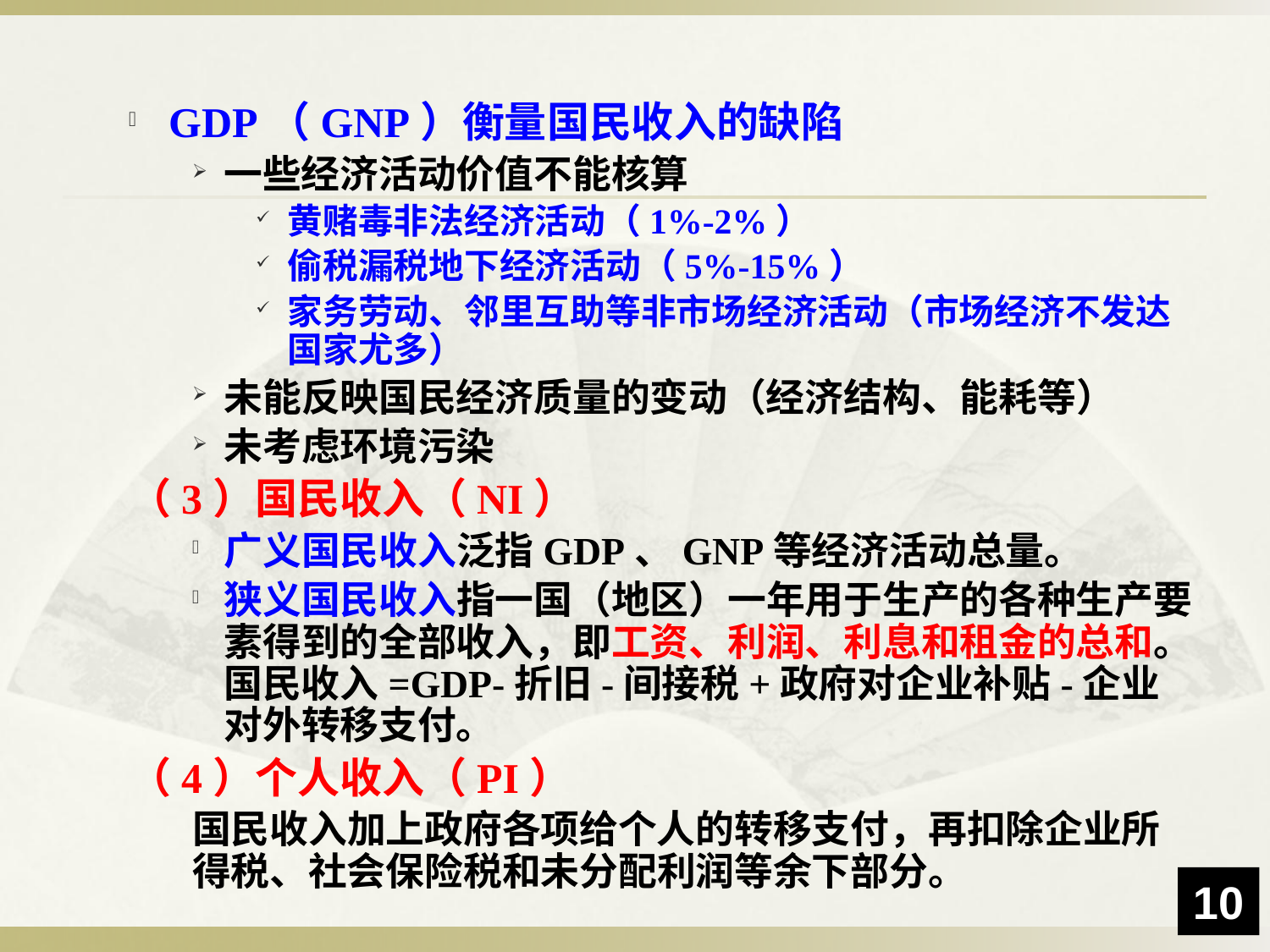

GDP（GNP）衡量国民收入的缺陷
一些经济活动价值不能核算
黄赌毒非法经济活动（1%-2%）
偷税漏税地下经济活动（5%-15%）
家务劳动、邻里互助等非市场经济活动（市场经济不发达国家尤多）
未能反映国民经济质量的变动（经济结构、能耗等）
未考虑环境污染
（3）国民收入（NI）
广义国民收入泛指GDP、GNP等经济活动总量。
狭义国民收入指一国（地区）一年用于生产的各种生产要素得到的全部收入，即工资、利润、利息和租金的总和。国民收入=GDP-折旧-间接税+政府对企业补贴-企业对外转移支付。
（4）个人收入（PI）
国民收入加上政府各项给个人的转移支付，再扣除企业所得税、社会保险税和未分配利润等余下部分。
10